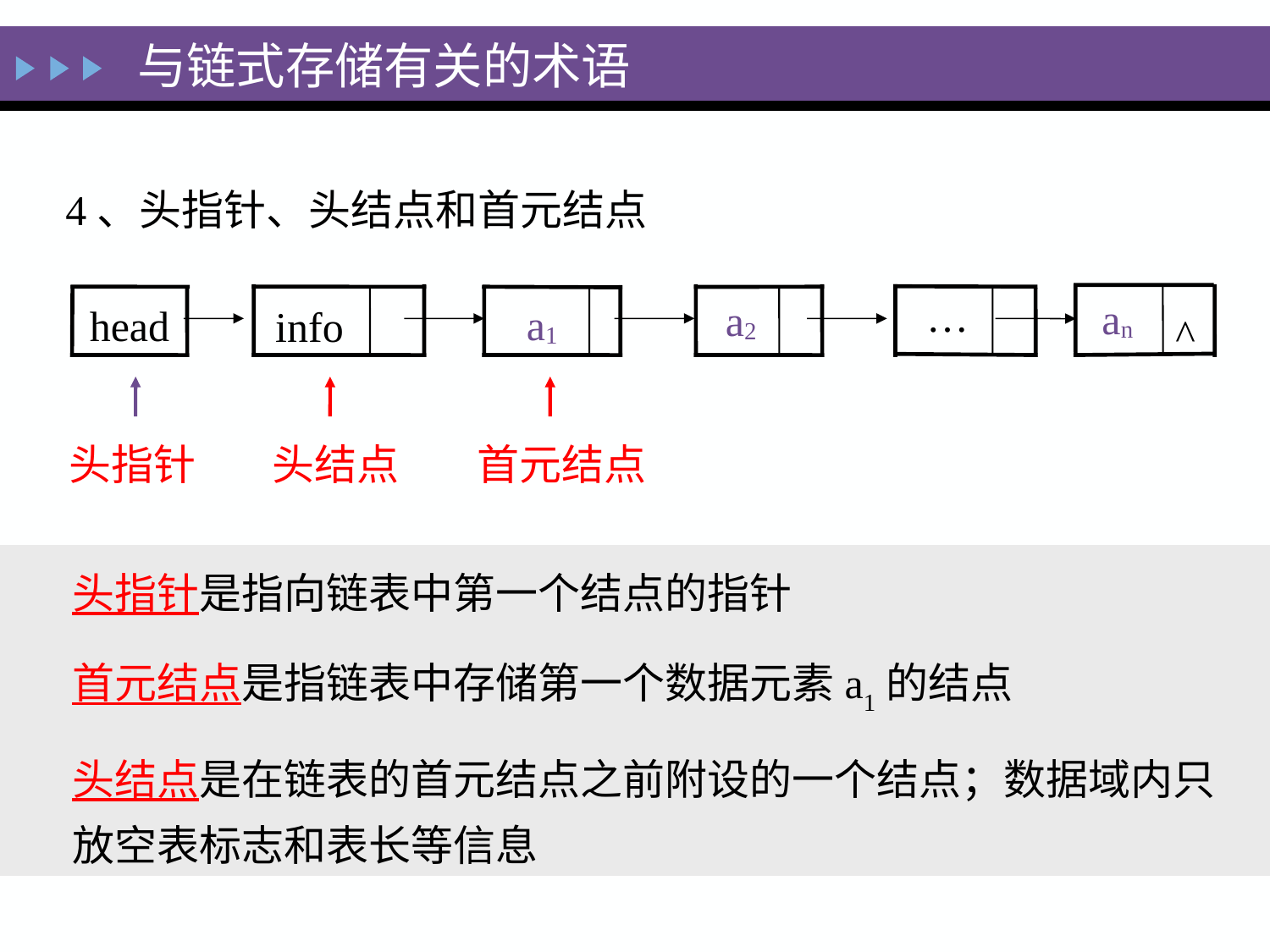

与链式存储有关的术语
4、头指针、头结点和首元结点
…
an
a2
a1
head
info

^

头指针
头结点
首元结点
头指针是指向链表中第一个结点的指针
首元结点是指链表中存储第一个数据元素a1的结点
头结点是在链表的首元结点之前附设的一个结点；数据域内只放空表标志和表长等信息